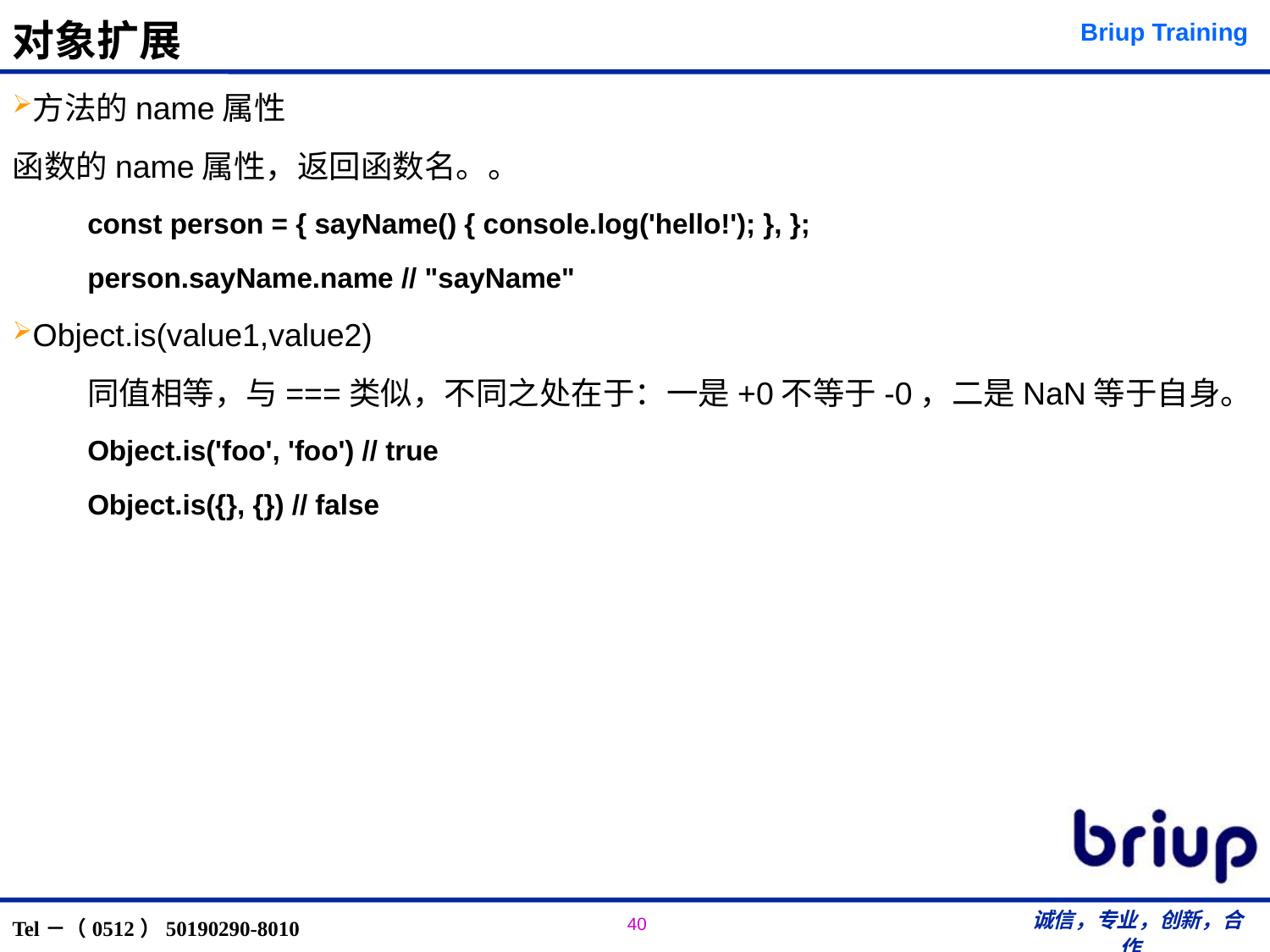

# 对象扩展
方法的name属性
函数的name属性，返回函数名。。
const person = { sayName() { console.log('hello!'); }, };
person.sayName.name // "sayName"
Object.is(value1,value2)
同值相等，与===类似，不同之处在于：一是+0不等于-0，二是NaN等于自身。
Object.is('foo', 'foo') // true
Object.is({}, {}) // false